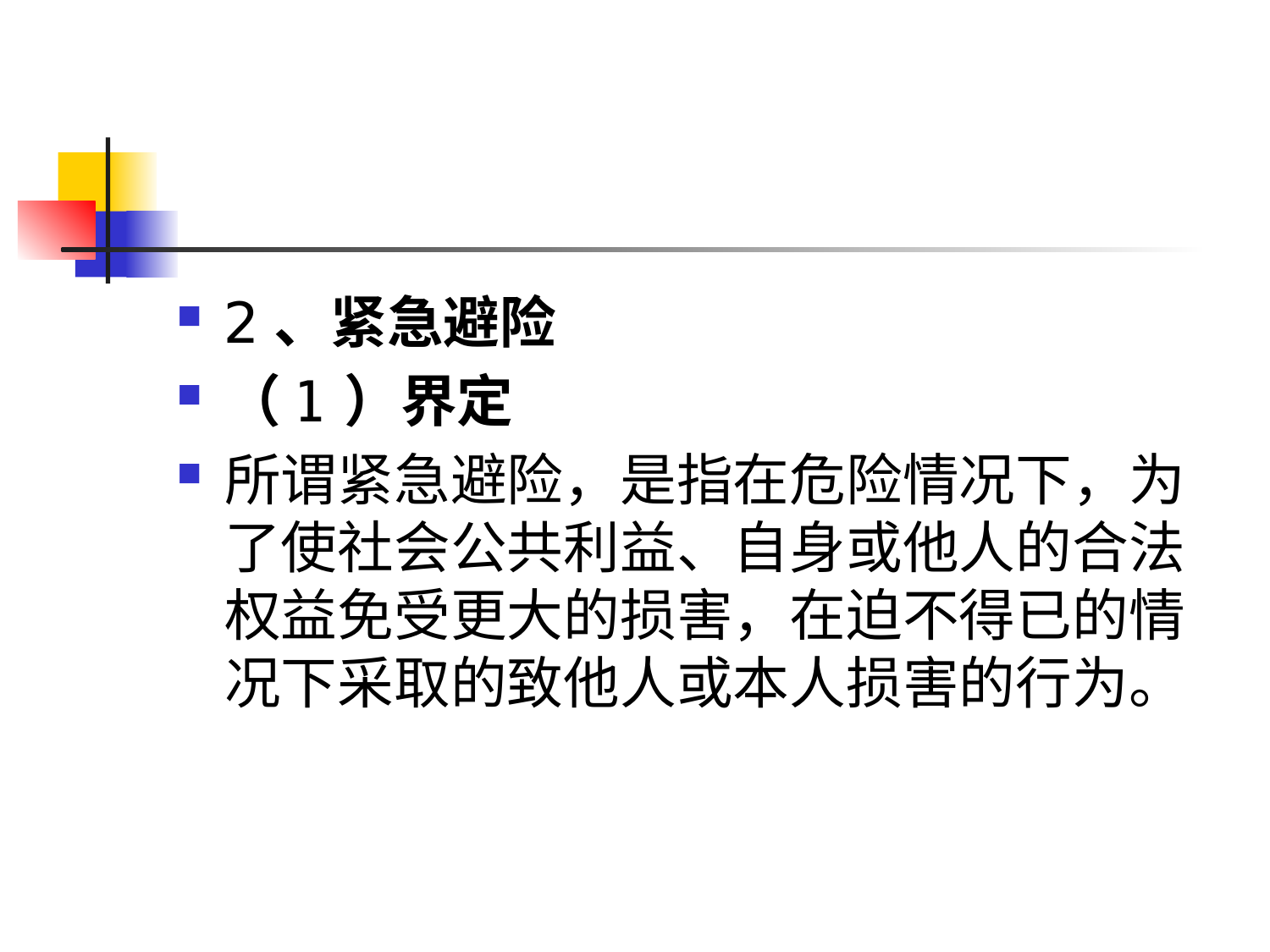

#
2、紧急避险
（1）界定
所谓紧急避险，是指在危险情况下，为了使社会公共利益、自身或他人的合法权益免受更大的损害，在迫不得已的情况下采取的致他人或本人损害的行为。